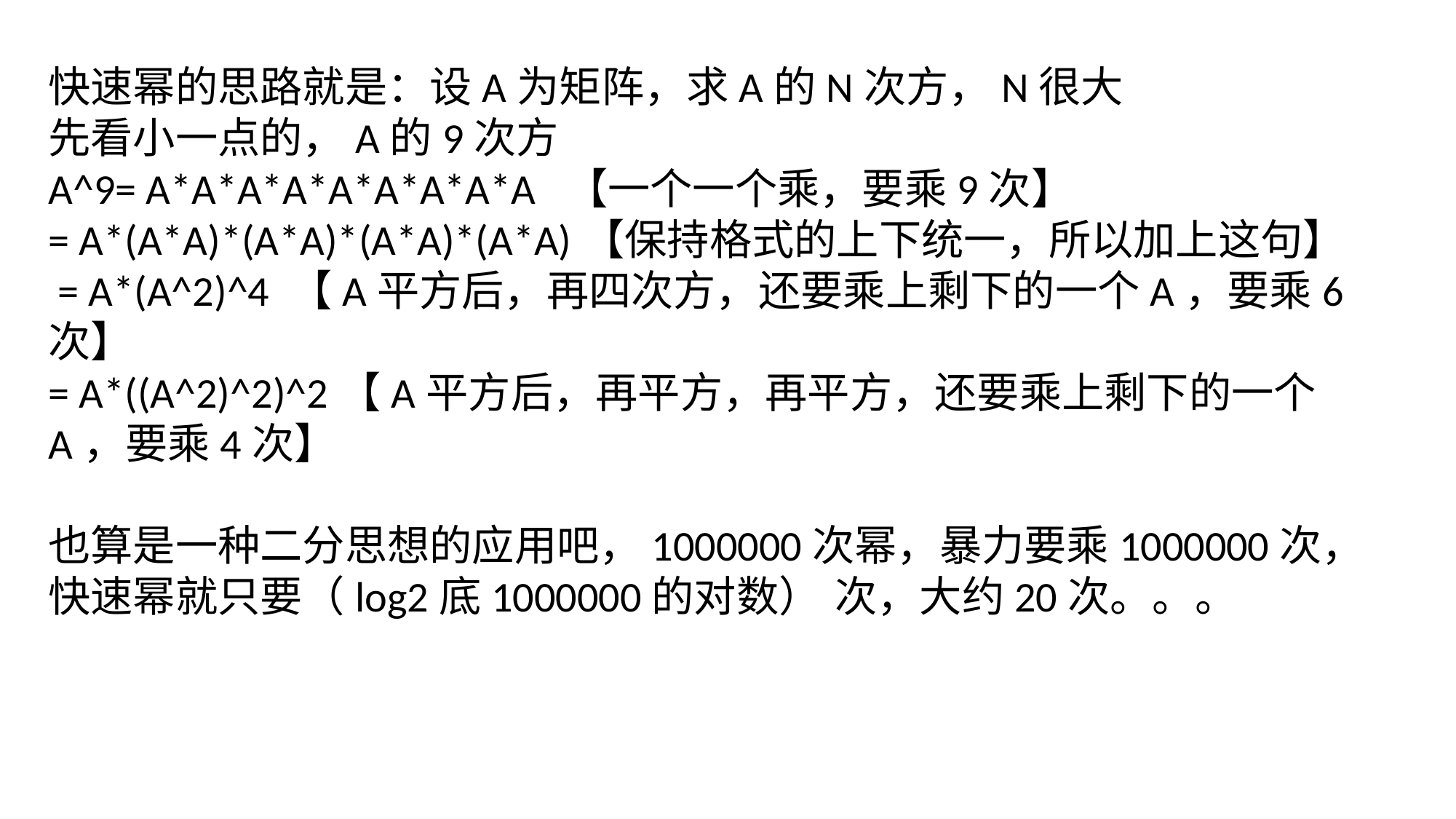

快速幂的思路就是：设A为矩阵，求A的N次方，N很大
先看小一点的，A的9次方
A^9= A*A*A*A*A*A*A*A*A  【一个一个乘，要乘9次】
= A*(A*A)*(A*A)*(A*A)*(A*A)【保持格式的上下统一，所以加上这句】
 = A*(A^2)^4 【A平方后，再四次方，还要乘上剩下的一个A，要乘6次】
= A*((A^2)^2)^2【A平方后，再平方，再平方，还要乘上剩下的一个A，要乘4次】

也算是一种二分思想的应用吧，1000000次幂，暴力要乘1000000次，快速幂就只要（log2底1000000的对数） 次，大约20次。。。